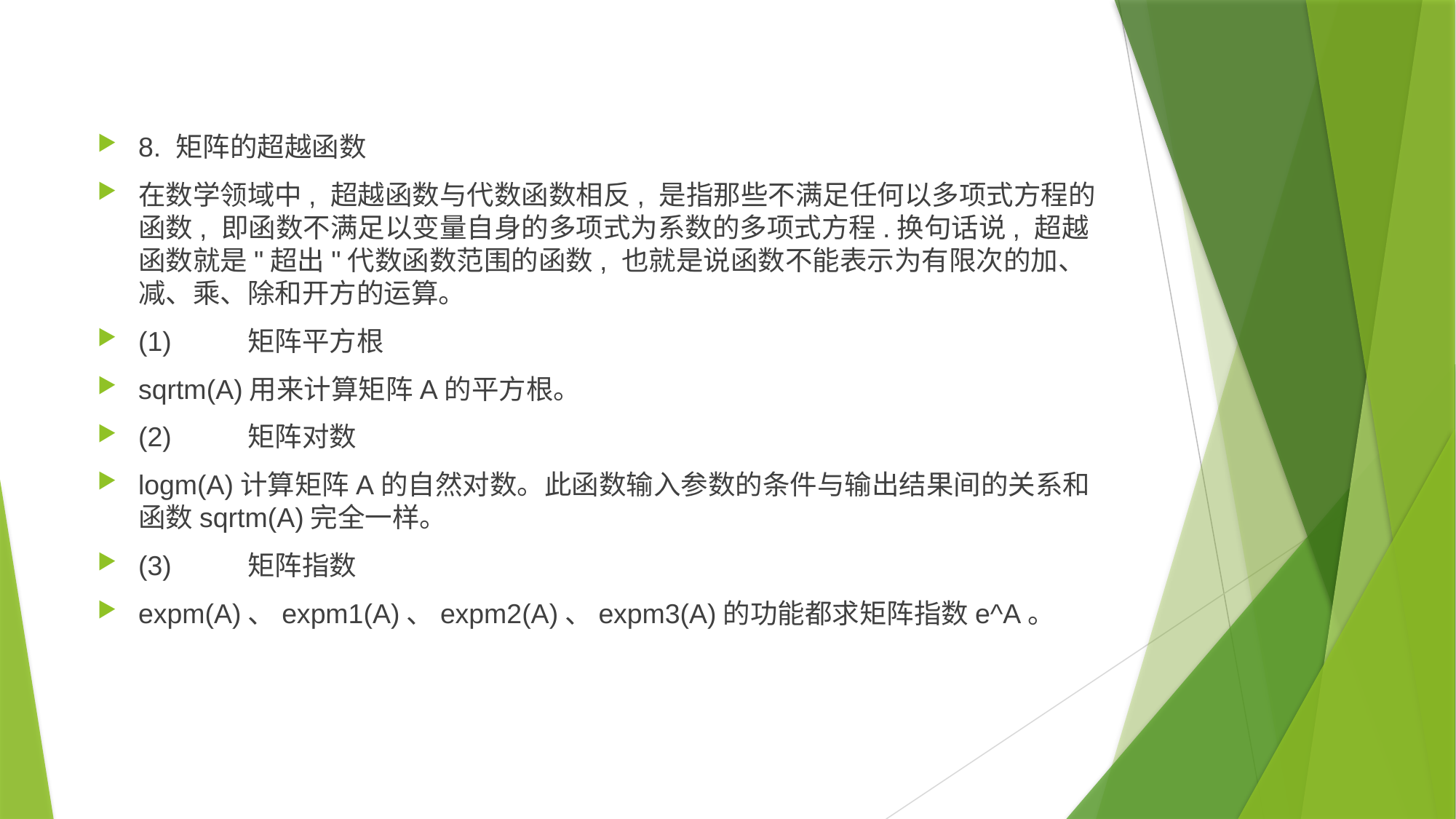

8. 矩阵的超越函数
在数学领域中, 超越函数与代数函数相反, 是指那些不满足任何以多项式方程的函数, 即函数不满足以变量自身的多项式为系数的多项式方程.换句话说, 超越函数就是"超出"代数函数范围的函数, 也就是说函数不能表示为有限次的加、减、乘、除和开方的运算。
(1)	矩阵平方根
sqrtm(A)用来计算矩阵A的平方根。
(2)	矩阵对数
logm(A)计算矩阵A的自然对数。此函数输入参数的条件与输出结果间的关系和函数sqrtm(A)完全一样。
(3)	矩阵指数
expm(A)、expm1(A)、expm2(A)、expm3(A)的功能都求矩阵指数e^A。